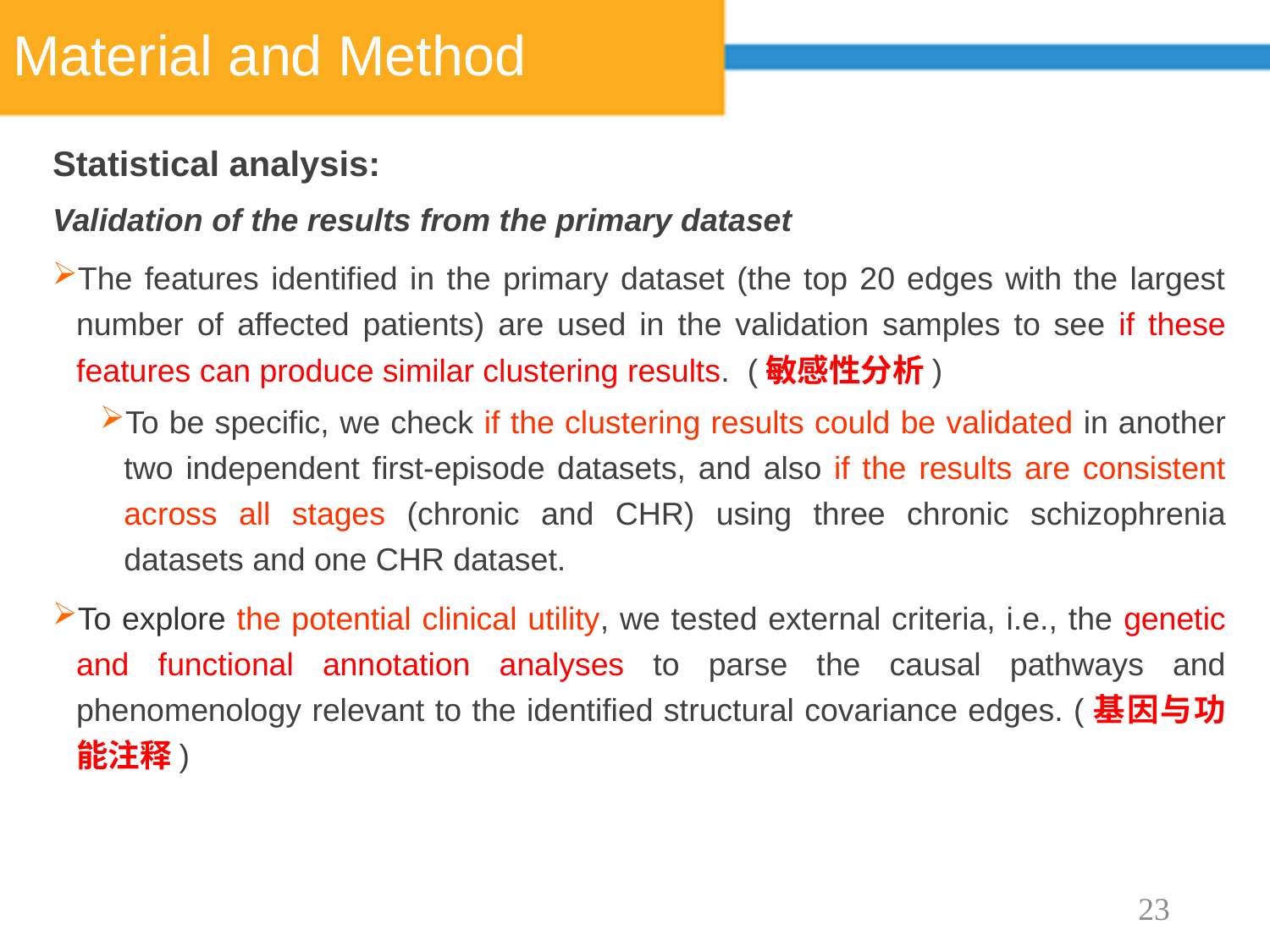

# Material and Method
Statistical analysis:
Validation of the results from the primary dataset
The features identified in the primary dataset (the top 20 edges with the largest number of affected patients) are used in the validation samples to see if these features can produce similar clustering results.  (敏感性分析)
To be specific, we check if the clustering results could be validated in another two independent first-episode datasets, and also if the results are consistent across all stages (chronic and CHR) using three chronic schizophrenia datasets and one CHR dataset.
To explore the potential clinical utility, we tested external criteria, i.e., the genetic and functional annotation analyses to parse the causal pathways and phenomenology relevant to the identified structural covariance edges. (基因与功能注释)
23